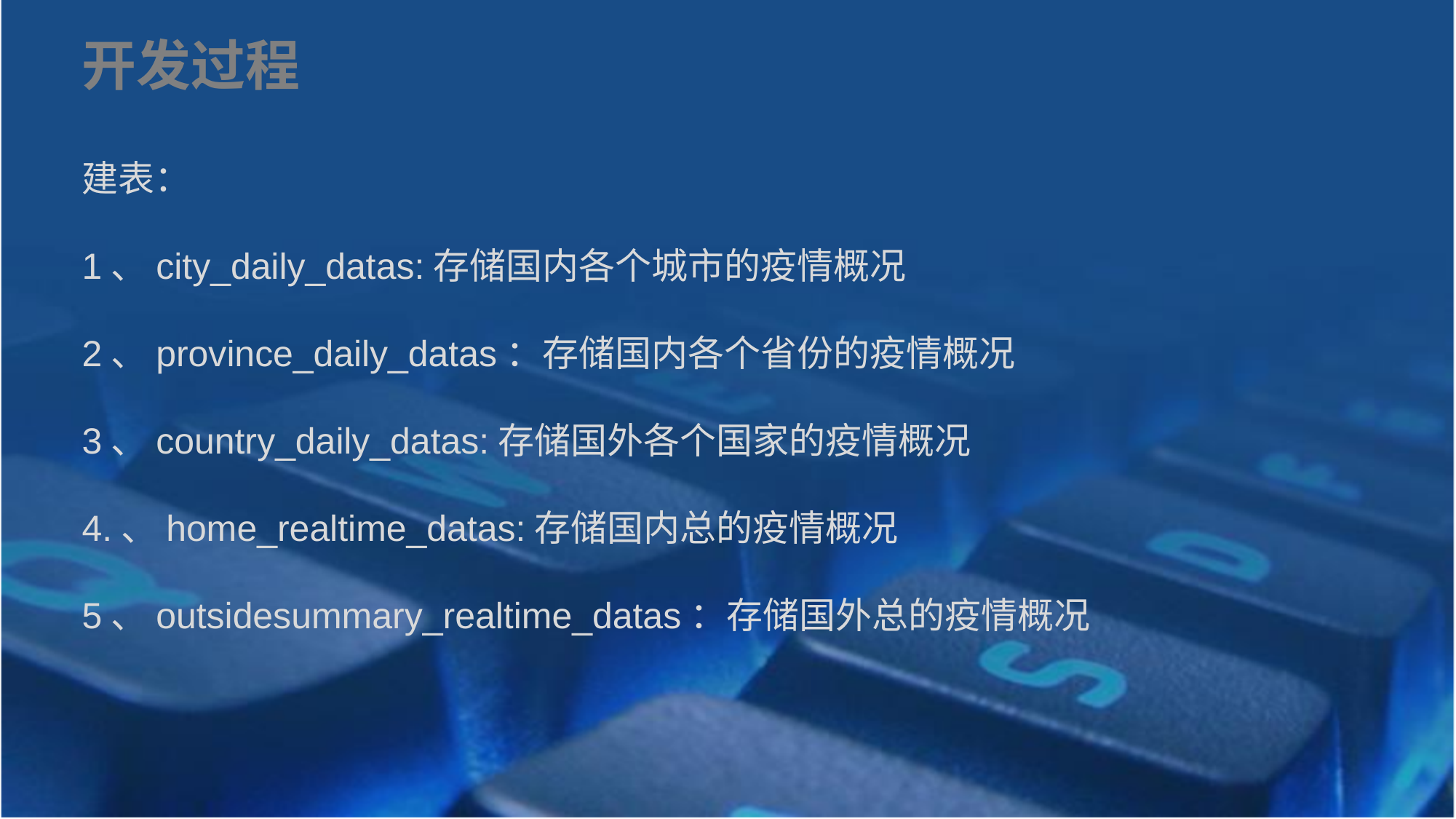

开发过程
建表：

1、city_daily_datas:存储国内各个城市的疫情概况

2、province_daily_datas：存储国内各个省份的疫情概况

3、country_daily_datas:存储国外各个国家的疫情概况

4.、home_realtime_datas:存储国内总的疫情概况

5、outsidesummary_realtime_datas：存储国外总的疫情概况